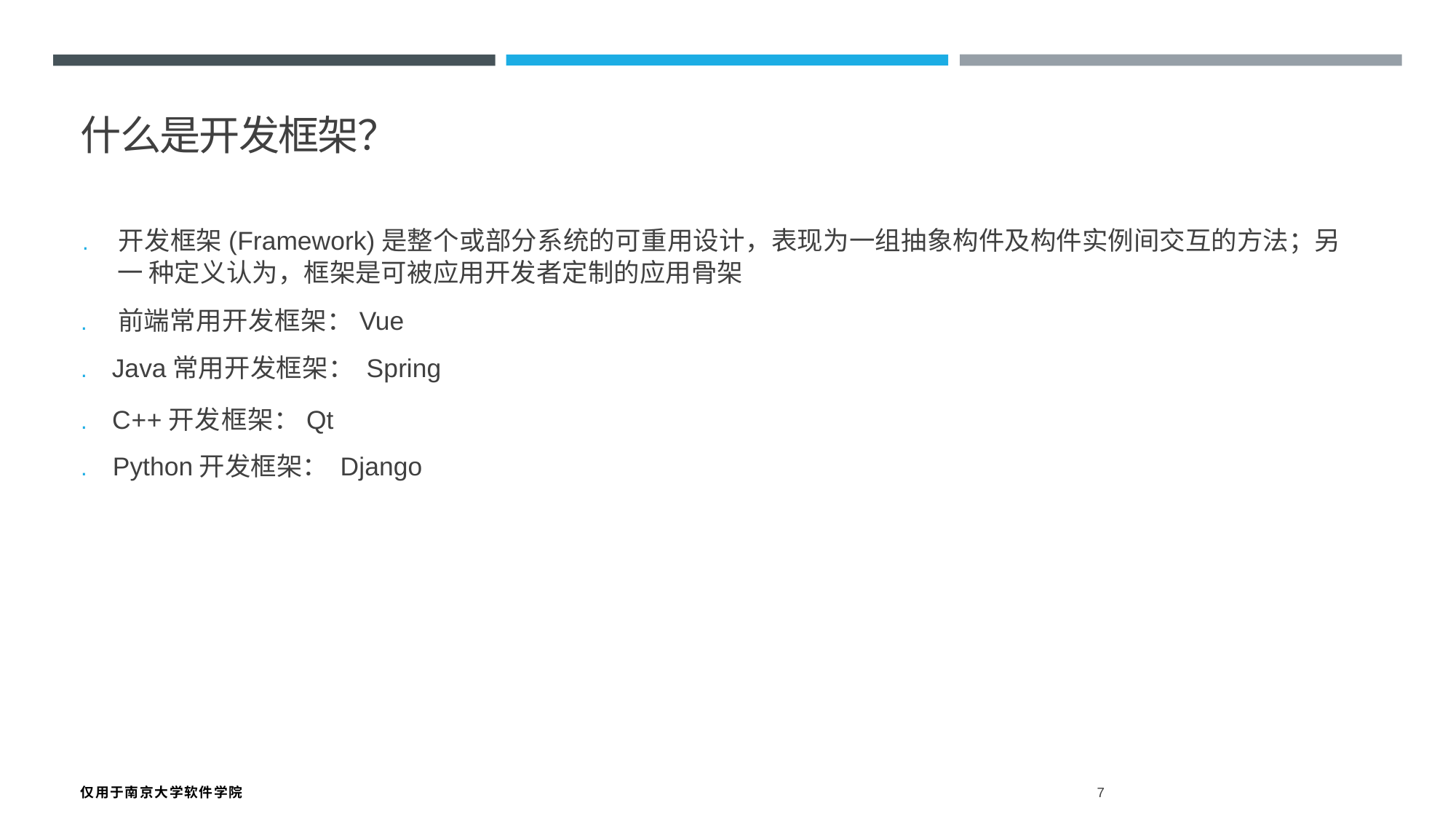

什么是开发框架？

.   开发框架(Framework)是整个或部分系统的可重用设计，表现为一组抽象构件及构件实例间交互的方法；另一 种定义认为，框架是可被应用开发者定制的应用骨架
.   前端常用开发框架：Vue
.   Java常用开发框架： Spring
.   C++开发框架：Qt

.    Python开发框架： Django

仅用于南京大学软件学院                                                                                                                                                                                                                                                                                 7